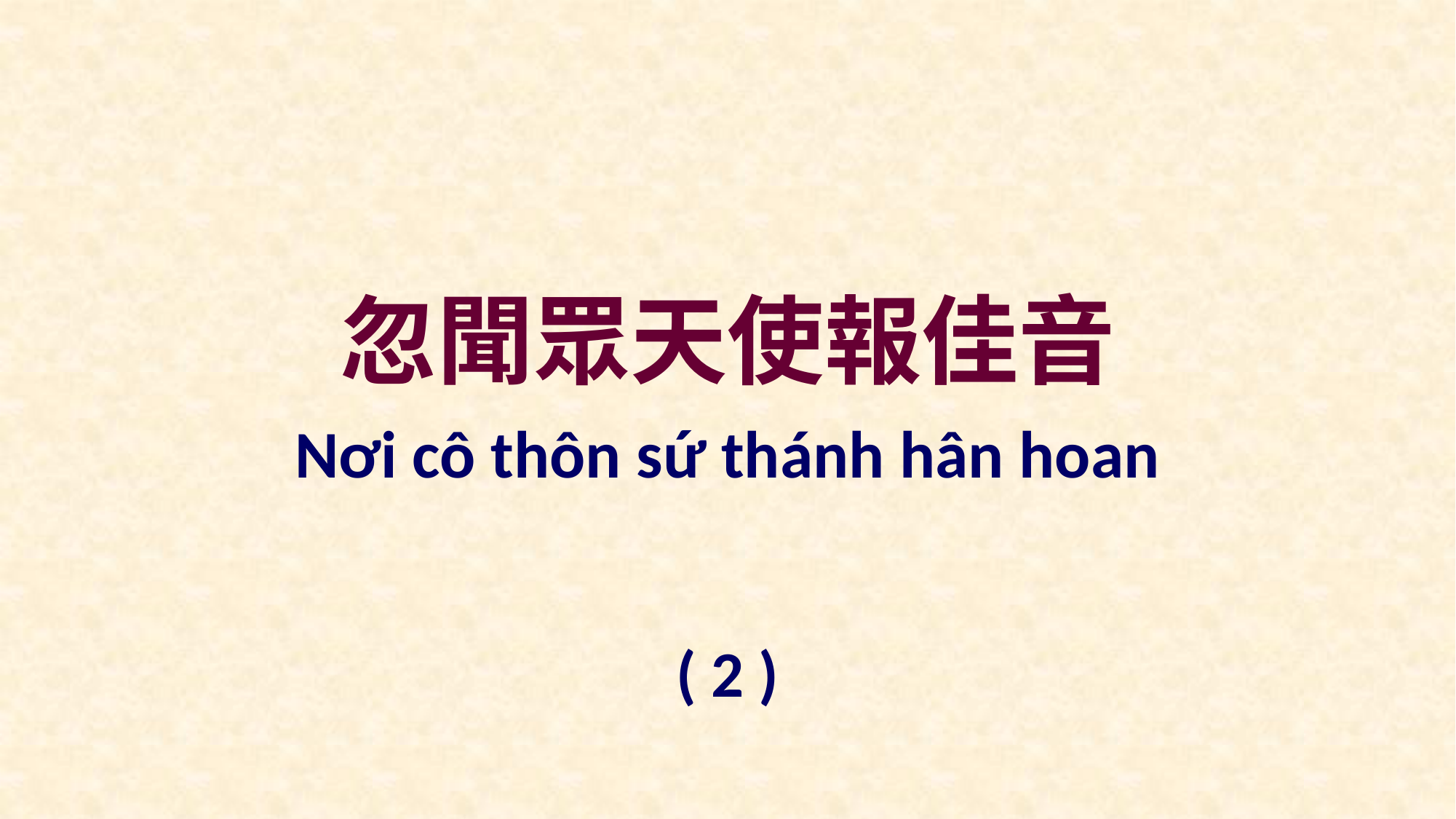

忽聞眾天使報佳音
Nơi cô thôn sứ thánh hân hoan
( 2 )